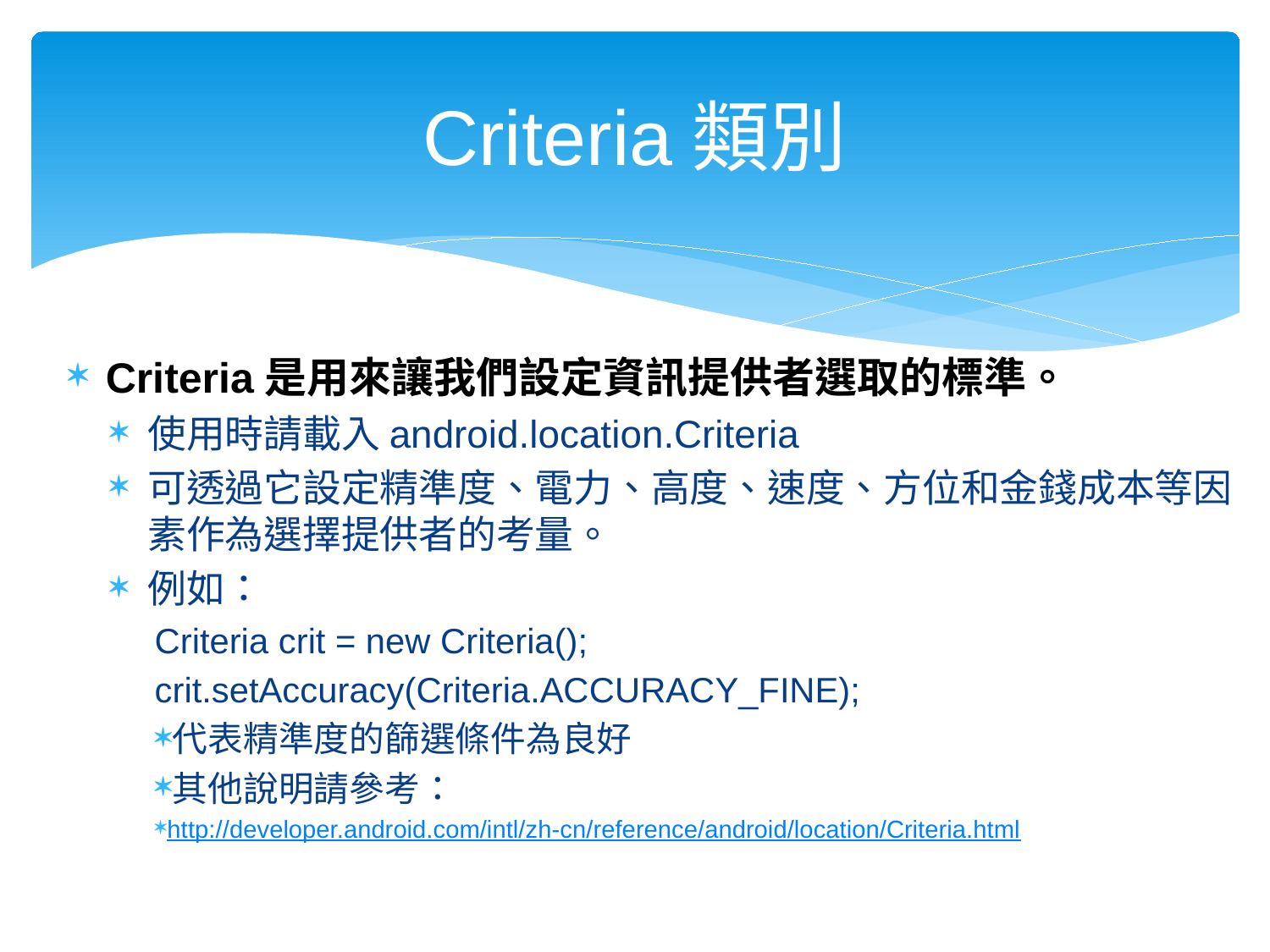

# Criteria類別
Criteria是用來讓我們設定資訊提供者選取的標準。
使用時請載入android.location.Criteria
可透過它設定精準度、電力、高度、速度、方位和金錢成本等因素作為選擇提供者的考量。
例如：
Criteria crit = new Criteria();
crit.setAccuracy(Criteria.ACCURACY_FINE);
代表精準度的篩選條件為良好
其他說明請參考：
http://developer.android.com/intl/zh-cn/reference/android/location/Criteria.html